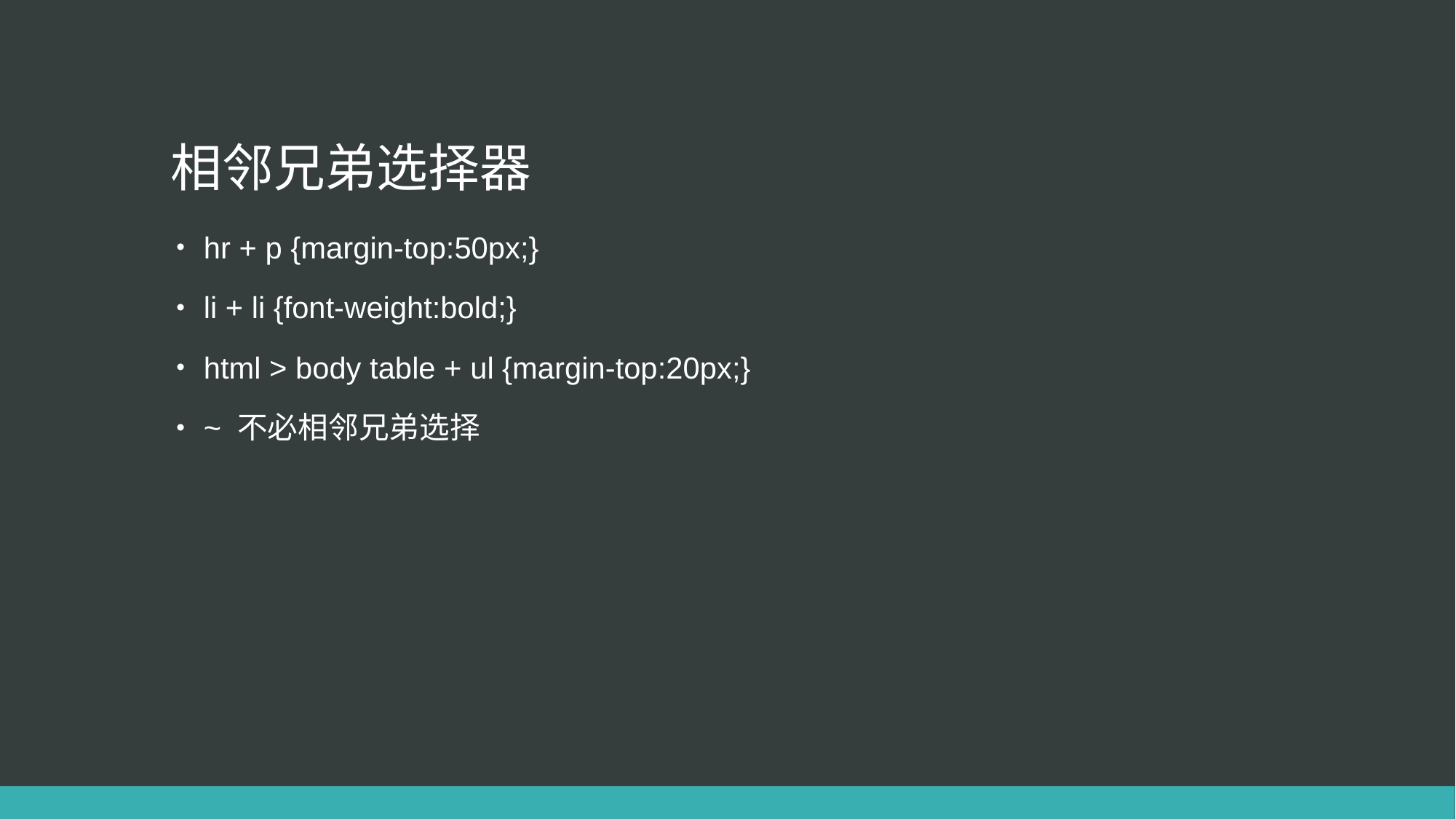

# 相邻兄弟选择器
hr + p {margin-top:50px;}
li + li {font-weight:bold;}
html > body table + ul {margin-top:20px;}
~ 不必相邻兄弟选择